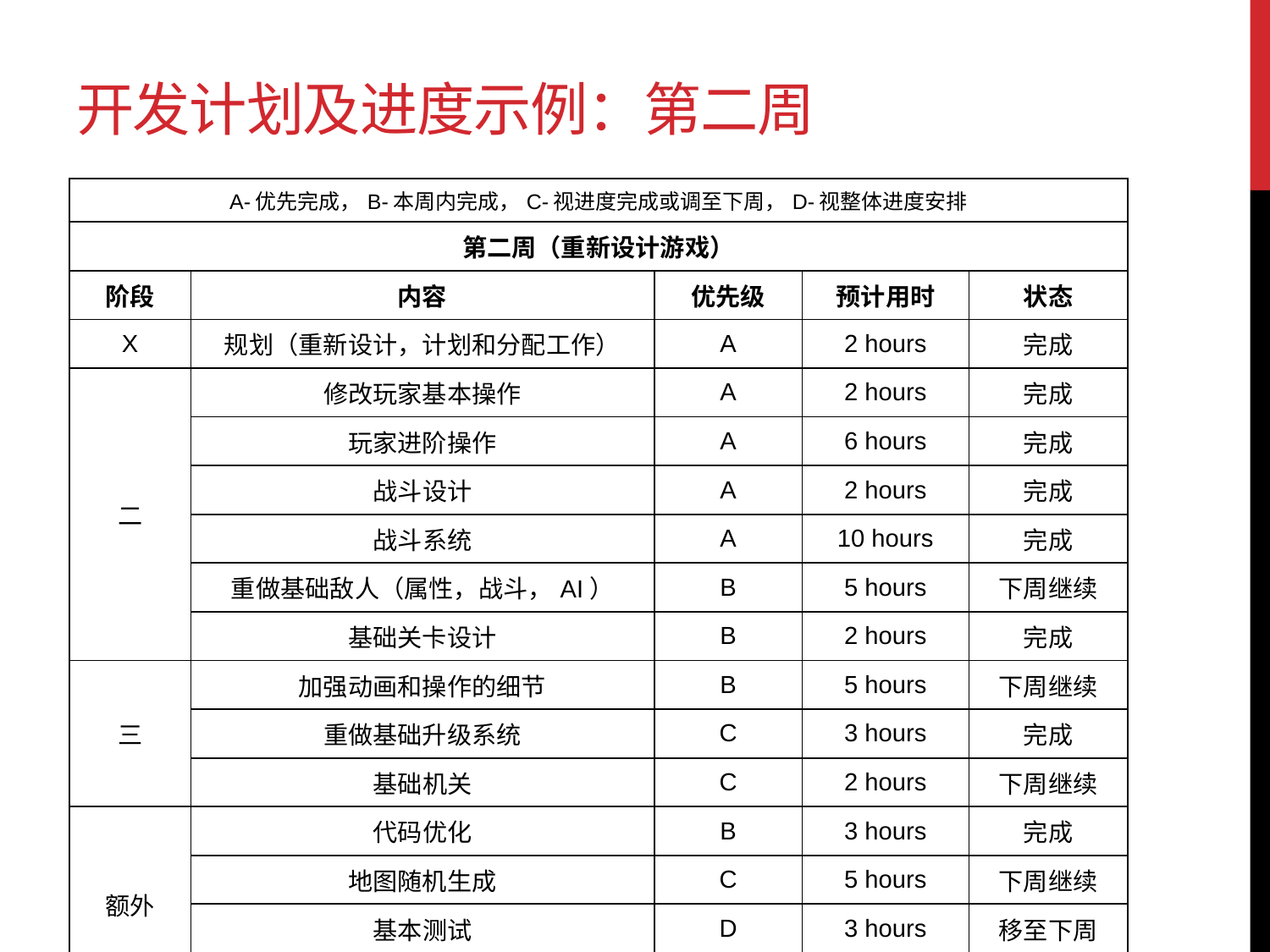

# 开发计划及进度示例：第二周
| A-优先完成，B-本周内完成，C-视进度完成或调至下周，D-视整体进度安排 |  |  |  |  |
| --- | --- | --- | --- | --- |
| 第二周（重新设计游戏） |  |  |  |  |
| 阶段 | 内容 | 优先级 | 预计用时 | 状态 |
| X | 规划（重新设计，计划和分配工作） | A | 2 hours | 完成 |
| 二 | 修改玩家基本操作 | A | 2 hours | 完成 |
|  | 玩家进阶操作 | A | 6 hours | 完成 |
|  | 战斗设计 | A | 2 hours | 完成 |
|  | 战斗系统 | A | 10 hours | 完成 |
|  | 重做基础敌人（属性，战斗，AI） | B | 5 hours | 下周继续 |
|  | 基础关卡设计 | B | 2 hours | 完成 |
| 三 | 加强动画和操作的细节 | B | 5 hours | 下周继续 |
|  | 重做基础升级系统 | C | 3 hours | 完成 |
|  | 基础机关 | C | 2 hours | 下周继续 |
| 额外 | 代码优化 | B | 3 hours | 完成 |
|  | 地图随机生成 | C | 5 hours | 下周继续 |
|  | 基本测试 | D | 3 hours | 移至下周 |
|  | 准备报告 | B | 3 hours | 完成 |